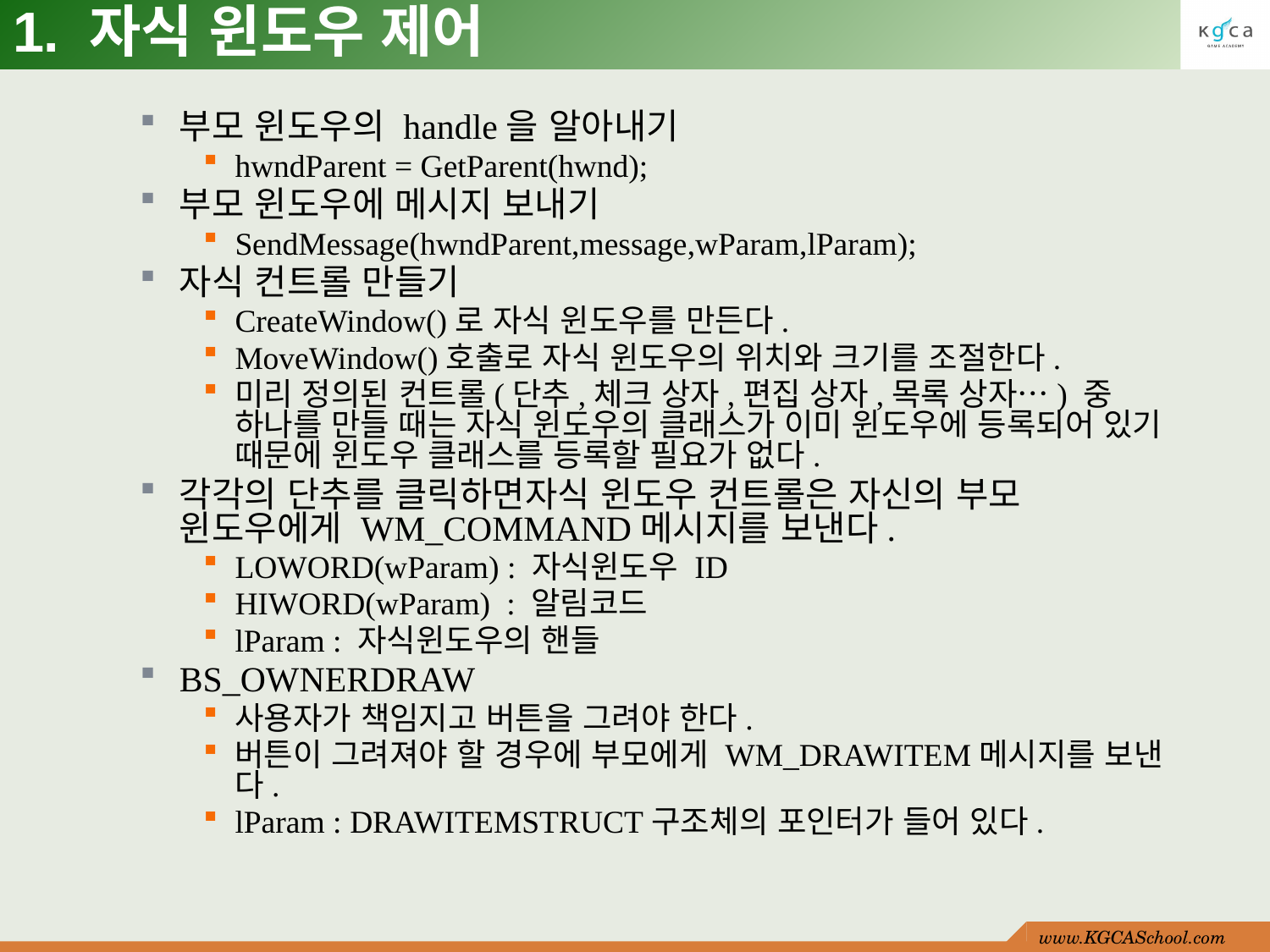

# 1. 자식 윈도우 제어
부모 윈도우의 handle을 알아내기
hwndParent = GetParent(hwnd);
부모 윈도우에 메시지 보내기
SendMessage(hwndParent,message,wParam,lParam);
자식 컨트롤 만들기
CreateWindow()로 자식 윈도우를 만든다.
MoveWindow()호출로 자식 윈도우의 위치와 크기를 조절한다.
미리 정의된 컨트롤(단추,체크 상자,편집 상자,목록 상자…) 중 하나를 만들 때는 자식 윈도우의 클래스가 이미 윈도우에 등록되어 있기 때문에 윈도우 클래스를 등록할 필요가 없다.
각각의 단추를 클릭하면자식 윈도우 컨트롤은 자신의 부모 윈도우에게 WM_COMMAND메시지를 보낸다.
LOWORD(wParam) : 자식윈도우 ID
HIWORD(wParam)  : 알림코드
lParam : 자식윈도우의 핸들
BS_OWNERDRAW
사용자가 책임지고 버튼을 그려야 한다.
버튼이 그려져야 할 경우에 부모에게 WM_DRAWITEM메시지를 보낸다.
lParam : DRAWITEMSTRUCT구조체의 포인터가 들어 있다.